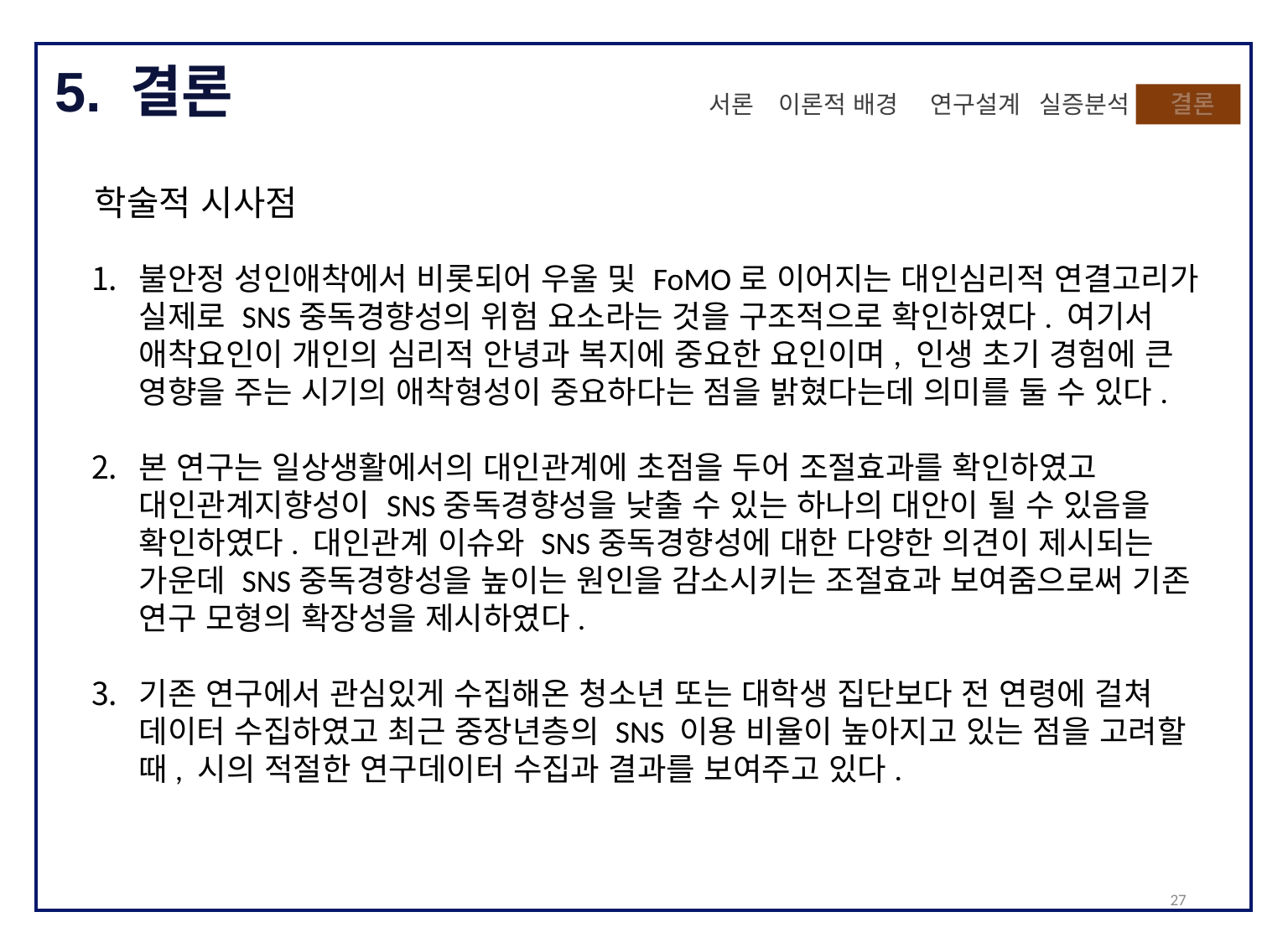

5. 결론
 결론
실증분석
이론적 배경
 연구설계
서론

학술적 시사점
불안정 성인애착에서 비롯되어 우울 및 FoMO로 이어지는 대인심리적 연결고리가 실제로 SNS중독경향성의 위험 요소라는 것을 구조적으로 확인하였다. 여기서 애착요인이 개인의 심리적 안녕과 복지에 중요한 요인이며, 인생 초기 경험에 큰 영향을 주는 시기의 애착형성이 중요하다는 점을 밝혔다는데 의미를 둘 수 있다.

본 연구는 일상생활에서의 대인관계에 초점을 두어 조절효과를 확인하였고 대인관계지향성이 SNS중독경향성을 낮출 수 있는 하나의 대안이 될 수 있음을 확인하였다. 대인관계 이슈와 SNS중독경향성에 대한 다양한 의견이 제시되는 가운데 SNS중독경향성을 높이는 원인을 감소시키는 조절효과 보여줌으로써 기존 연구 모형의 확장성을 제시하였다.

기존 연구에서 관심있게 수집해온 청소년 또는 대학생 집단보다 전 연령에 걸쳐 데이터 수집하였고 최근 중장년층의 SNS 이용 비율이 높아지고 있는 점을 고려할 때, 시의 적절한 연구데이터 수집과 결과를 보여주고 있다.

27